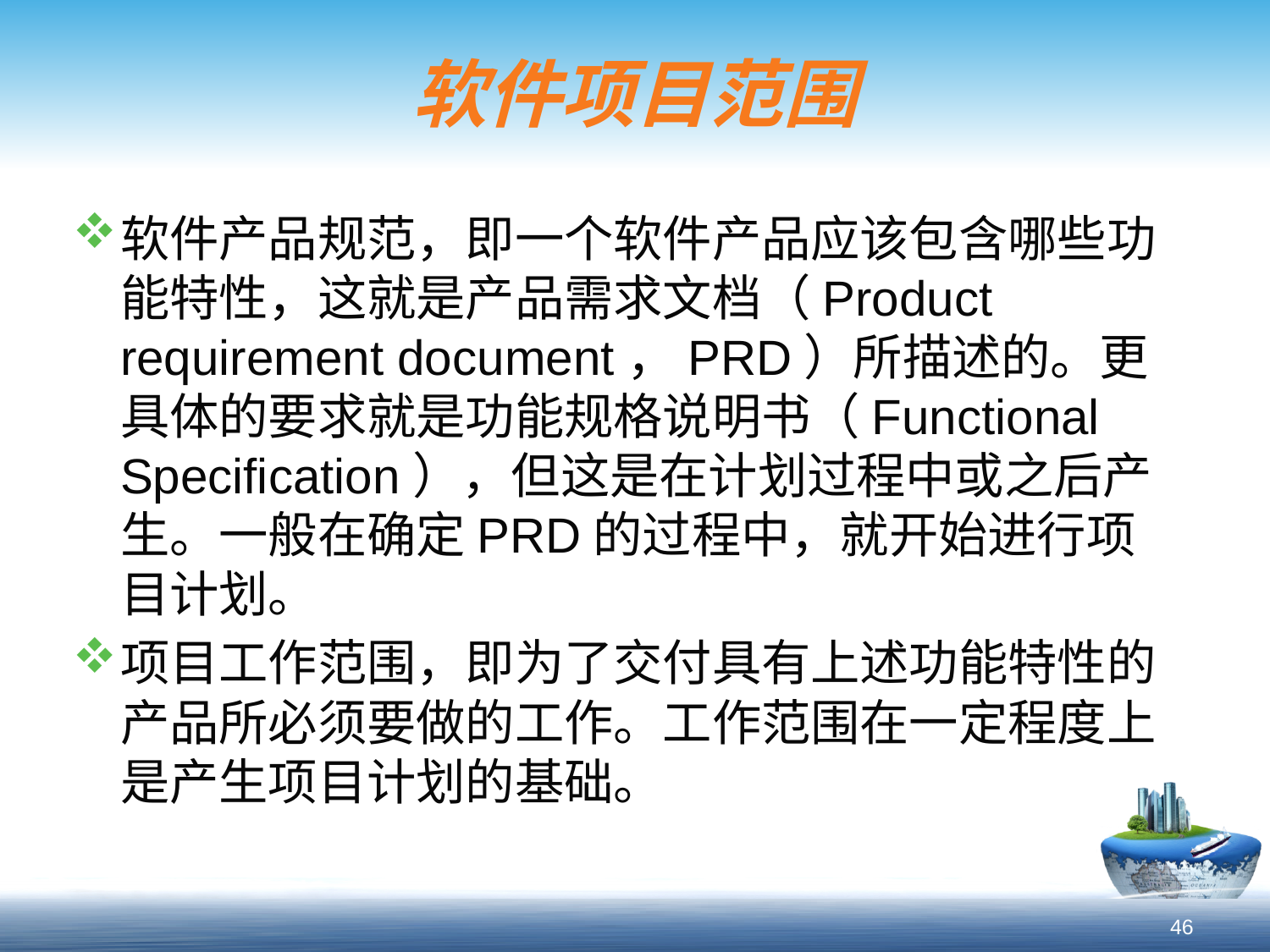

# 软件项目范围
软件产品规范，即一个软件产品应该包含哪些功能特性，这就是产品需求文档（Product requirement document，PRD）所描述的。更具体的要求就是功能规格说明书（Functional Specification），但这是在计划过程中或之后产生。一般在确定PRD的过程中，就开始进行项目计划。
项目工作范围，即为了交付具有上述功能特性的产品所必须要做的工作。工作范围在一定程度上是产生项目计划的基础。
46